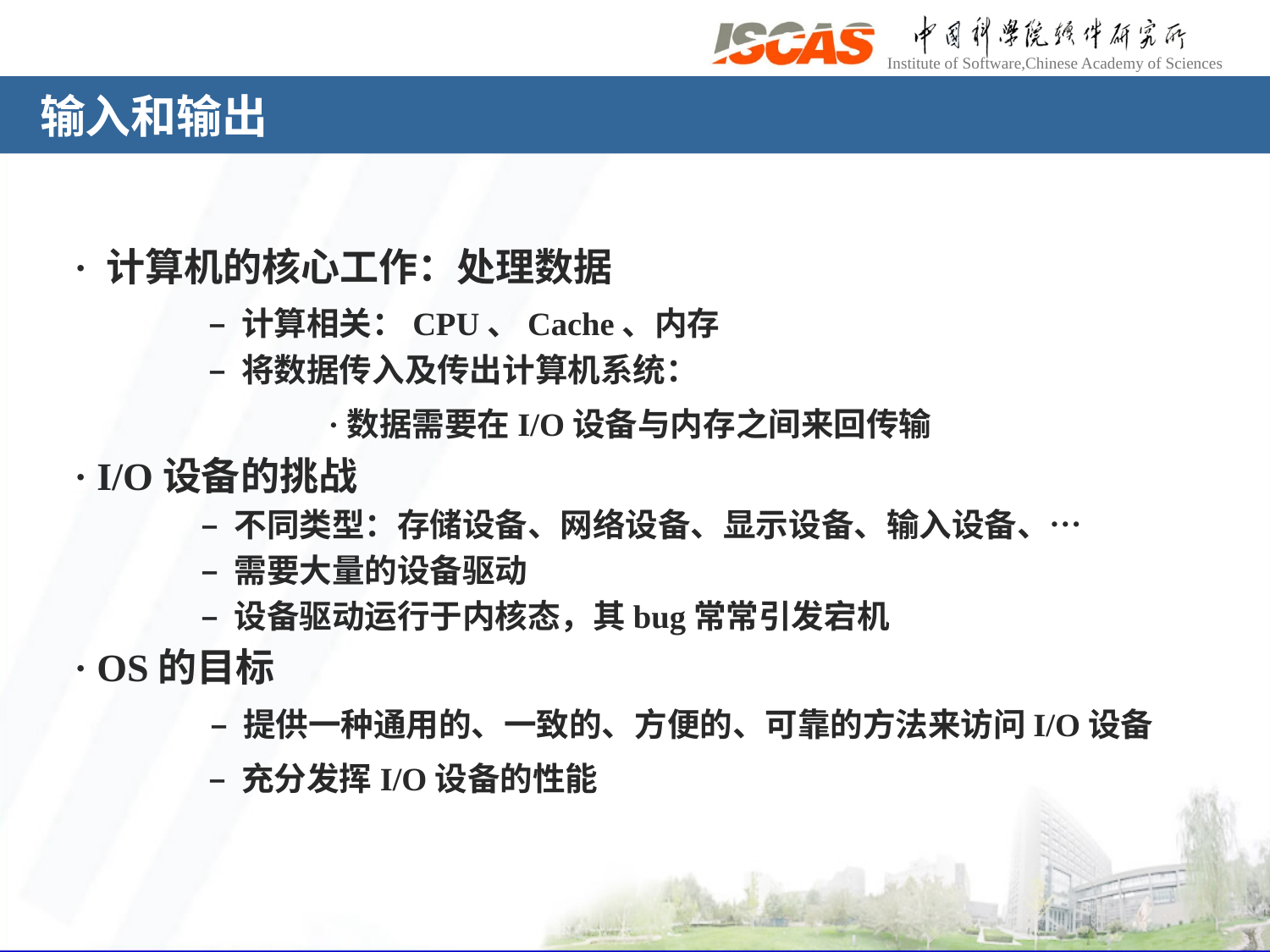

# 输入和输出
· 计算机的核心工作：处理数据
	 – 计算相关：CPU、Cache、内存
	 – 将数据传入及传出计算机系统：
		·数据需要在I/O设备与内存之间来回传输
· I/O设备的挑战
	– 不同类型：存储设备、网络设备、显示设备、输入设备、…
	– 需要大量的设备驱动
	– 设备驱动运行于内核态，其bug常常引发宕机
· OS的目标
	 – 提供一种通用的、一致的、方便的、可靠的方法来访问I/O设备
	 – 充分发挥I/O设备的性能